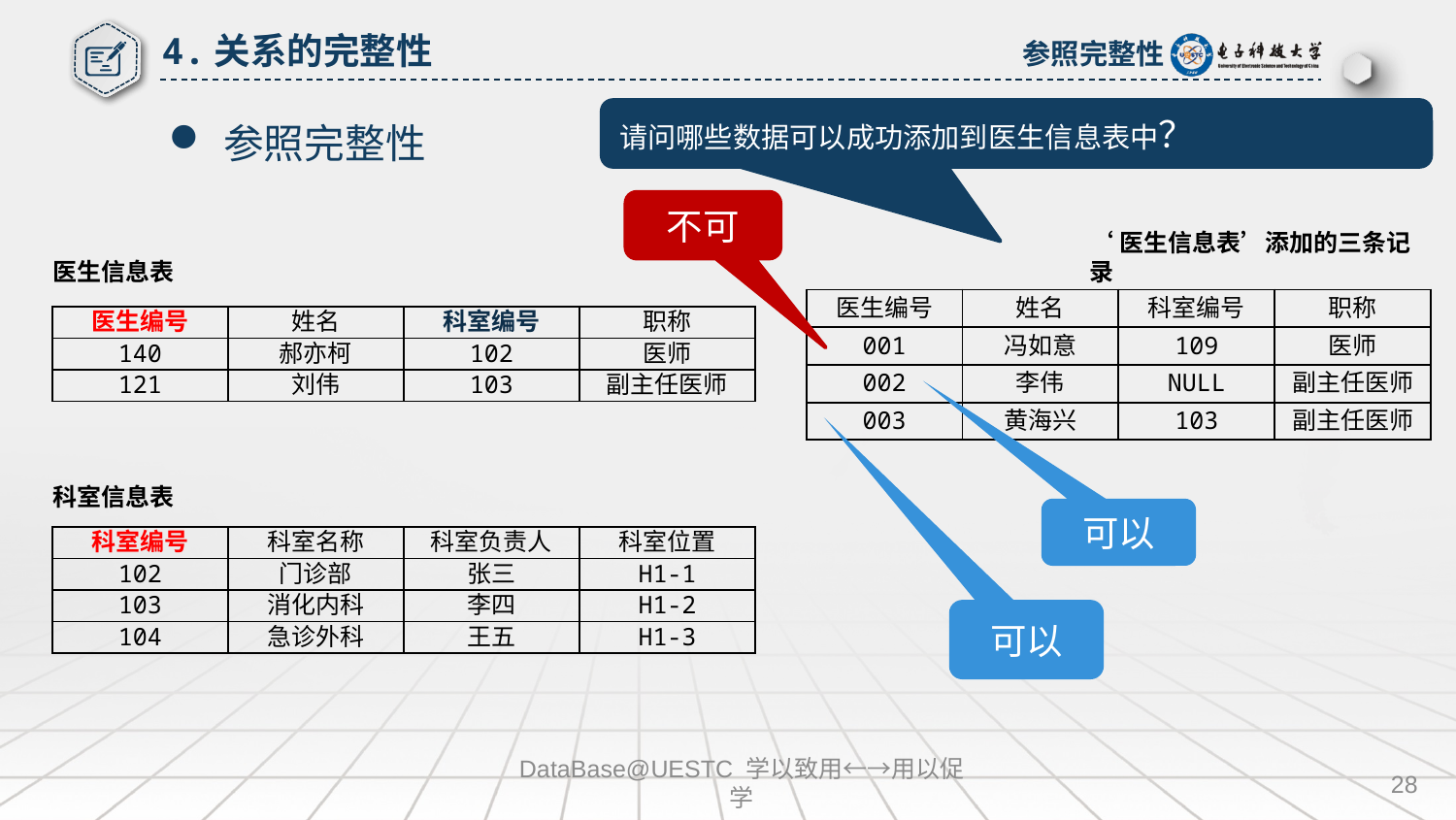

4.关系的完整性
参照完整性
请问哪些数据可以成功添加到医生信息表中？
参照完整性

不可
‘医生信息表’添加的三条记录

医生信息表
| 医生编号 | 姓名 | 科室编号 | 职称 |
| --- | --- | --- | --- |
| 001 | 冯如意 | 109 | 医师 |
| 002 | 李伟 | NULL | 副主任医师 |
| 003 | 黄海兴 | 103 | 副主任医师 |
| 医生编号 | 姓名 | 科室编号 | 职称 |
| --- | --- | --- | --- |
| 140 | 郝亦柯 | 102 | 医师 |
| 121 | 刘伟 | 103 | 副主任医师 |
科室信息表

可以
| 科室编号 | 科室名称 | 科室负责人 | 科室位置 |
| --- | --- | --- | --- |
| 102 | 门诊部 | 张三 | H1-1 |
| 103 | 消化内科 | 李四 | H1-2 |
| 104 | 急诊外科 | 王五 | H1-3 |
可以
DataBase@UESTC 学以致用←→用以促学
28